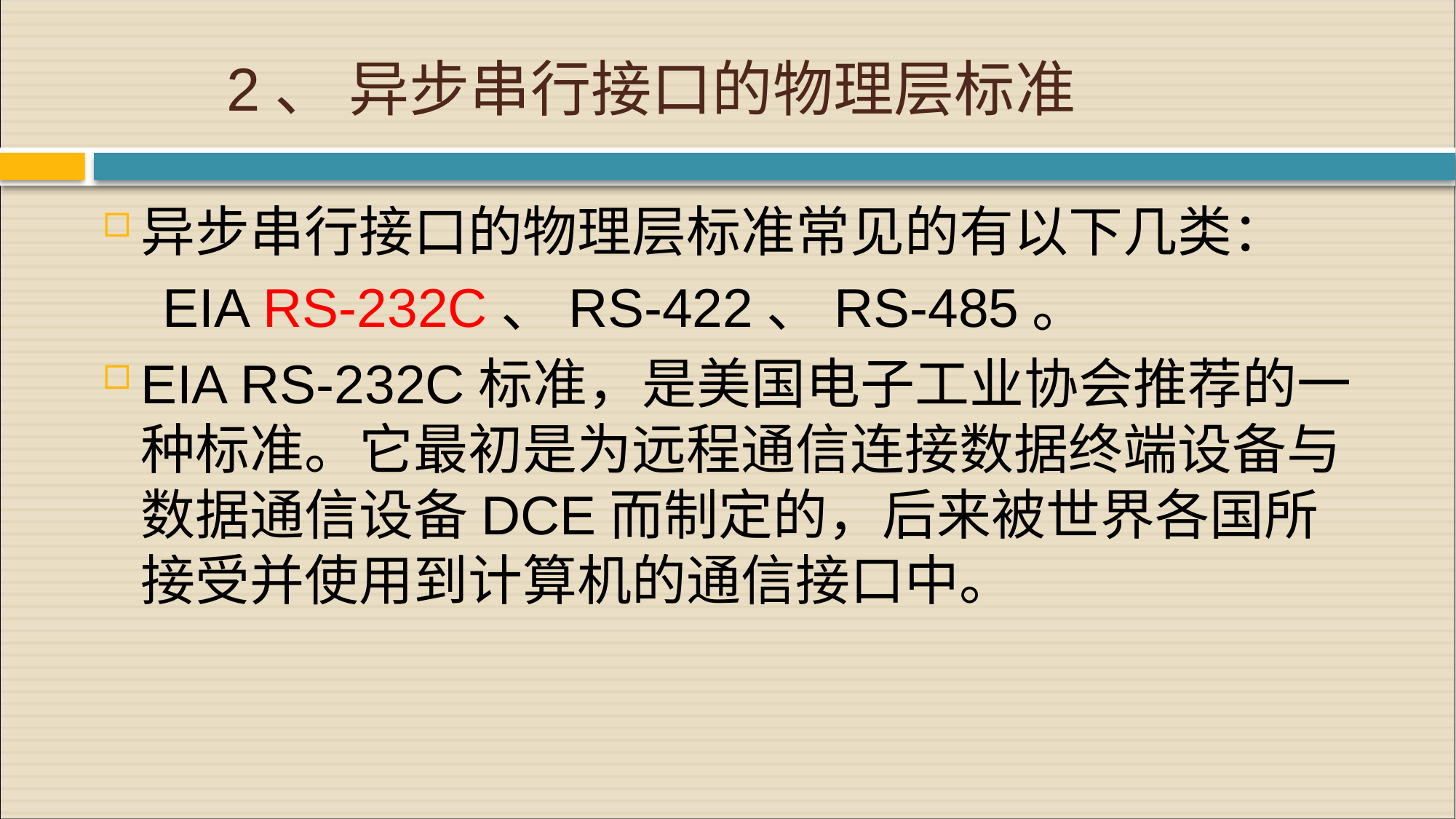

# 2、 异步串行接口的物理层标准
异步串行接口的物理层标准常见的有以下几类：
    EIA RS-232C、RS-422、RS-485。
EIA RS-232C标准，是美国电子工业协会推荐的一种标准。它最初是为远程通信连接数据终端设备与数据通信设备DCE而制定的，后来被世界各国所接受并使用到计算机的通信接口中。